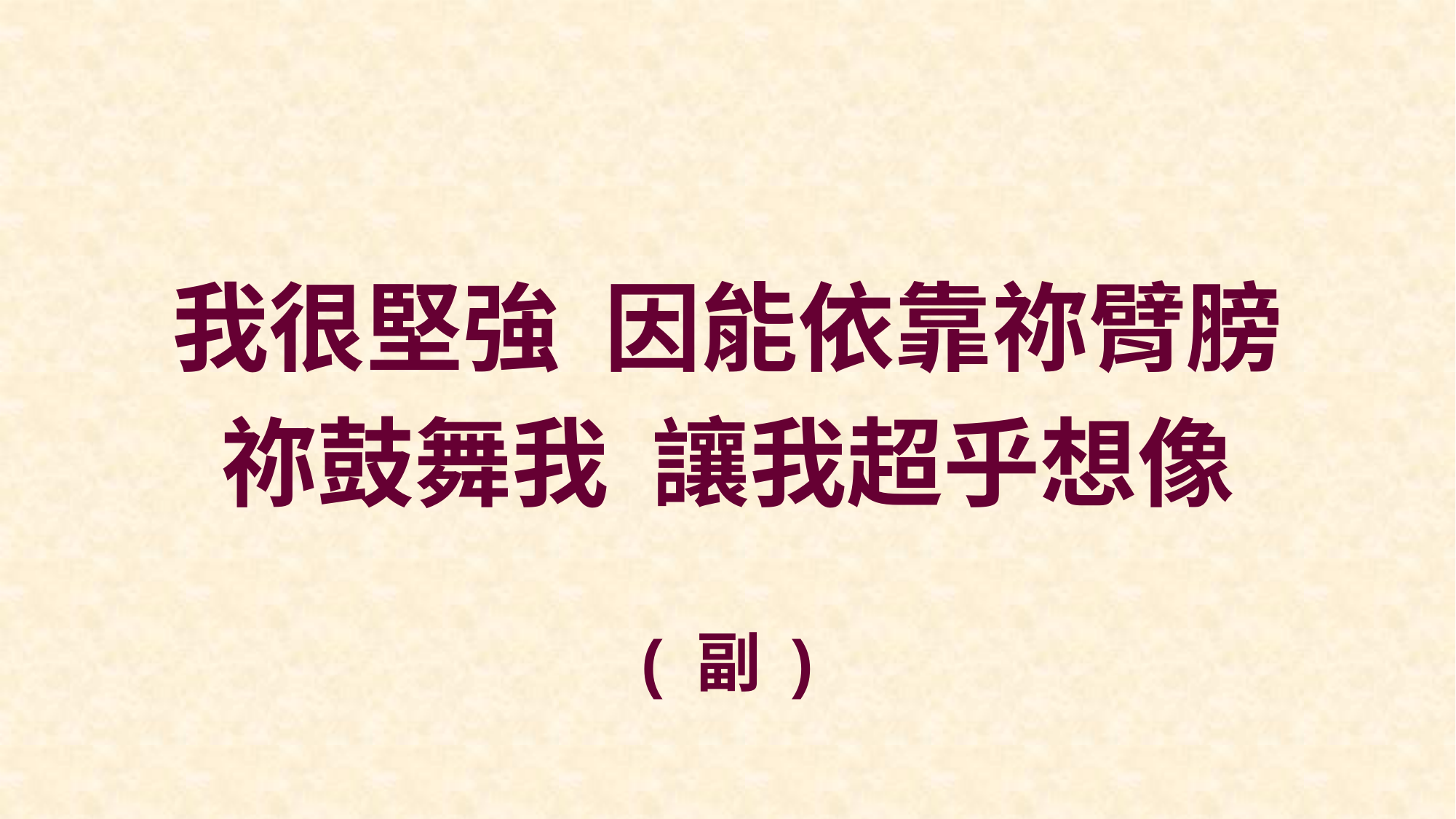

我很堅強  因能依靠祢臂膀
祢鼓舞我  讓我超乎想像
( 副 )